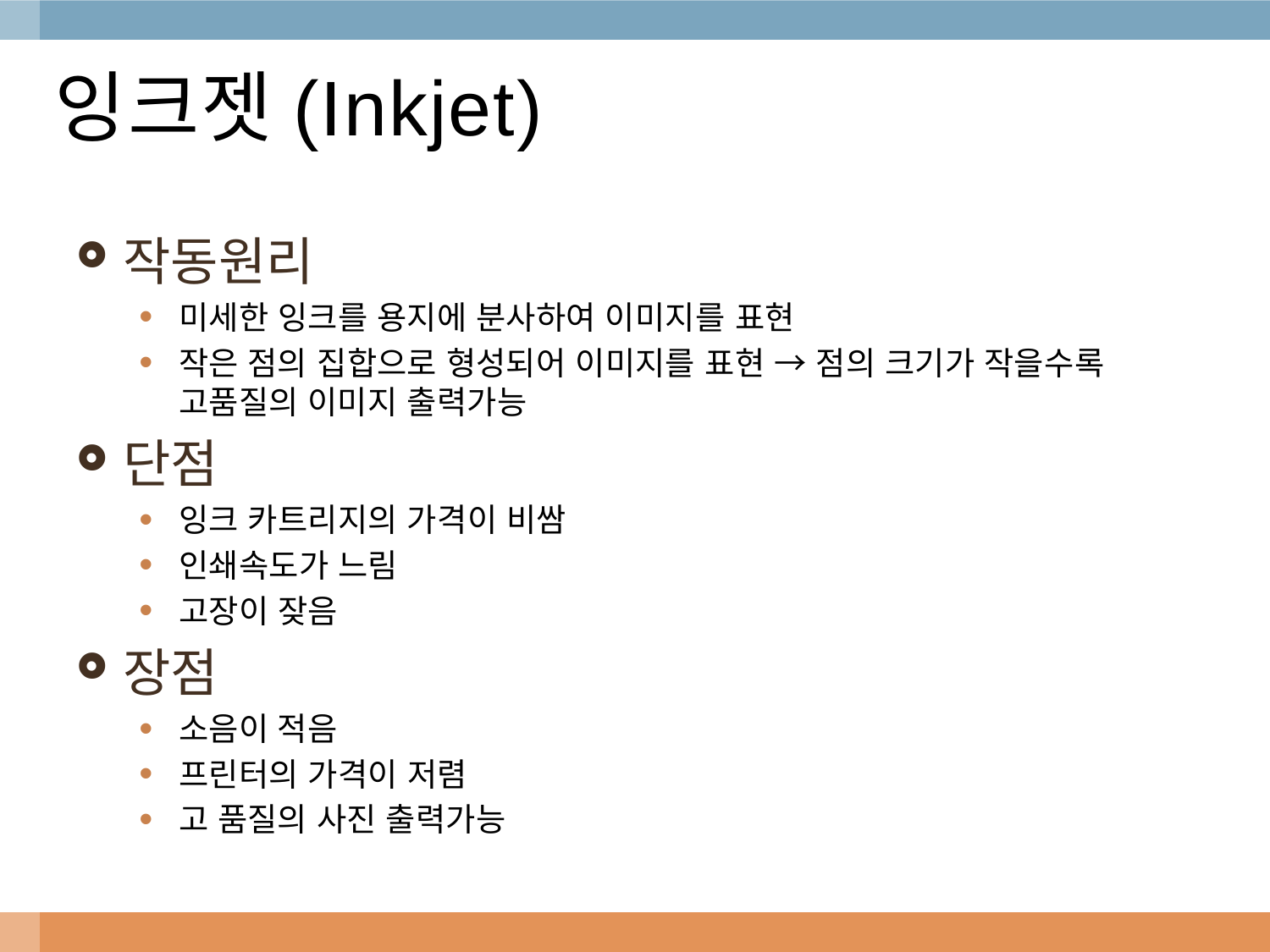

# 잉크젯(Inkjet)
작동원리
미세한 잉크를 용지에 분사하여 이미지를 표현
작은 점의 집합으로 형성되어 이미지를 표현 → 점의 크기가 작을수록 고품질의 이미지 출력가능
단점
잉크 카트리지의 가격이 비쌈
인쇄속도가 느림
고장이 잦음
장점
소음이 적음
프린터의 가격이 저렴
고 품질의 사진 출력가능